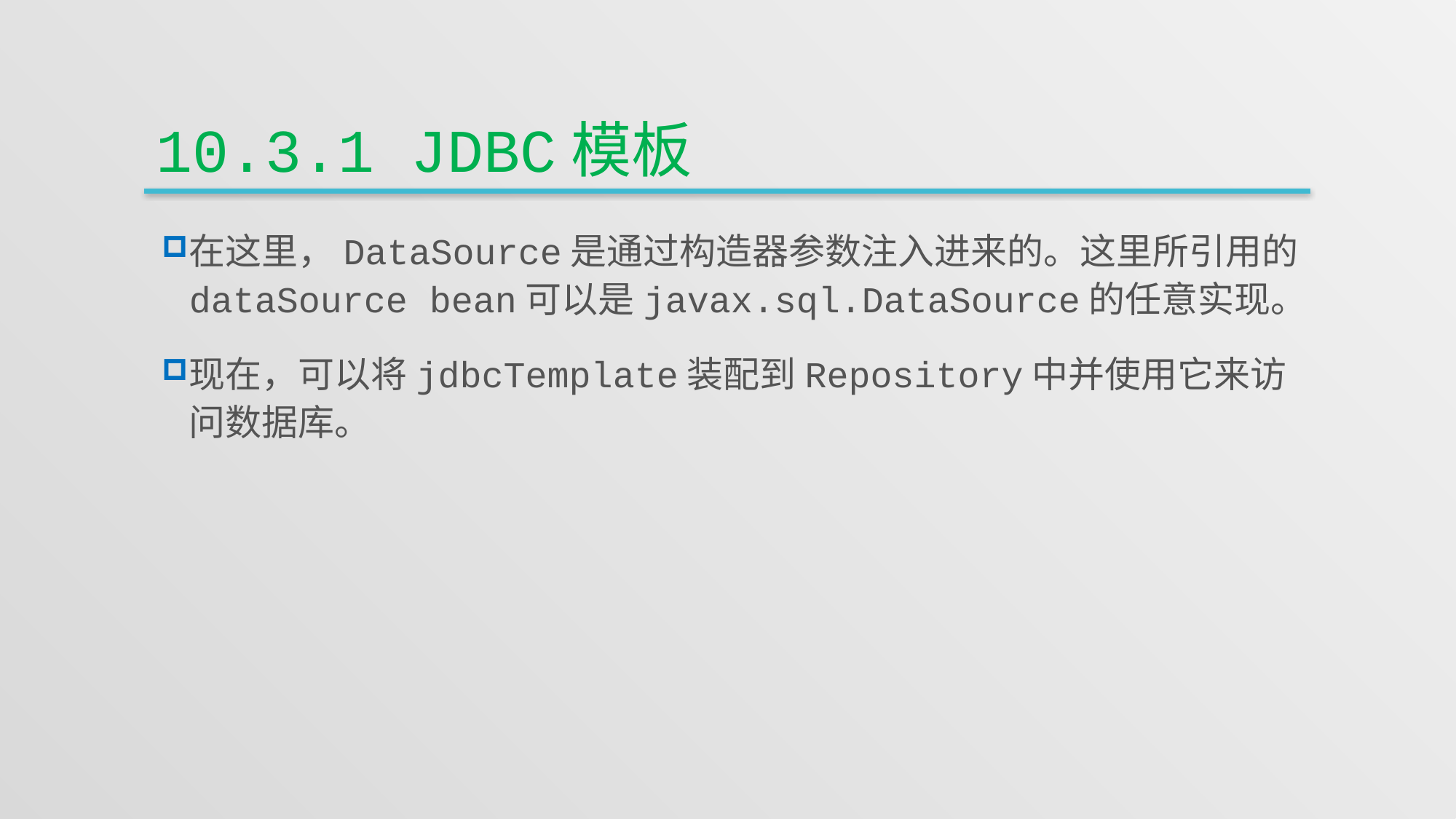

# 10.3.1 JDBC模板
在这里，DataSource是通过构造器参数注入进来的。这里所引用的dataSource bean可以是javax.sql.DataSource的任意实现。
现在，可以将jdbcTemplate装配到Repository中并使用它来访问数据库。